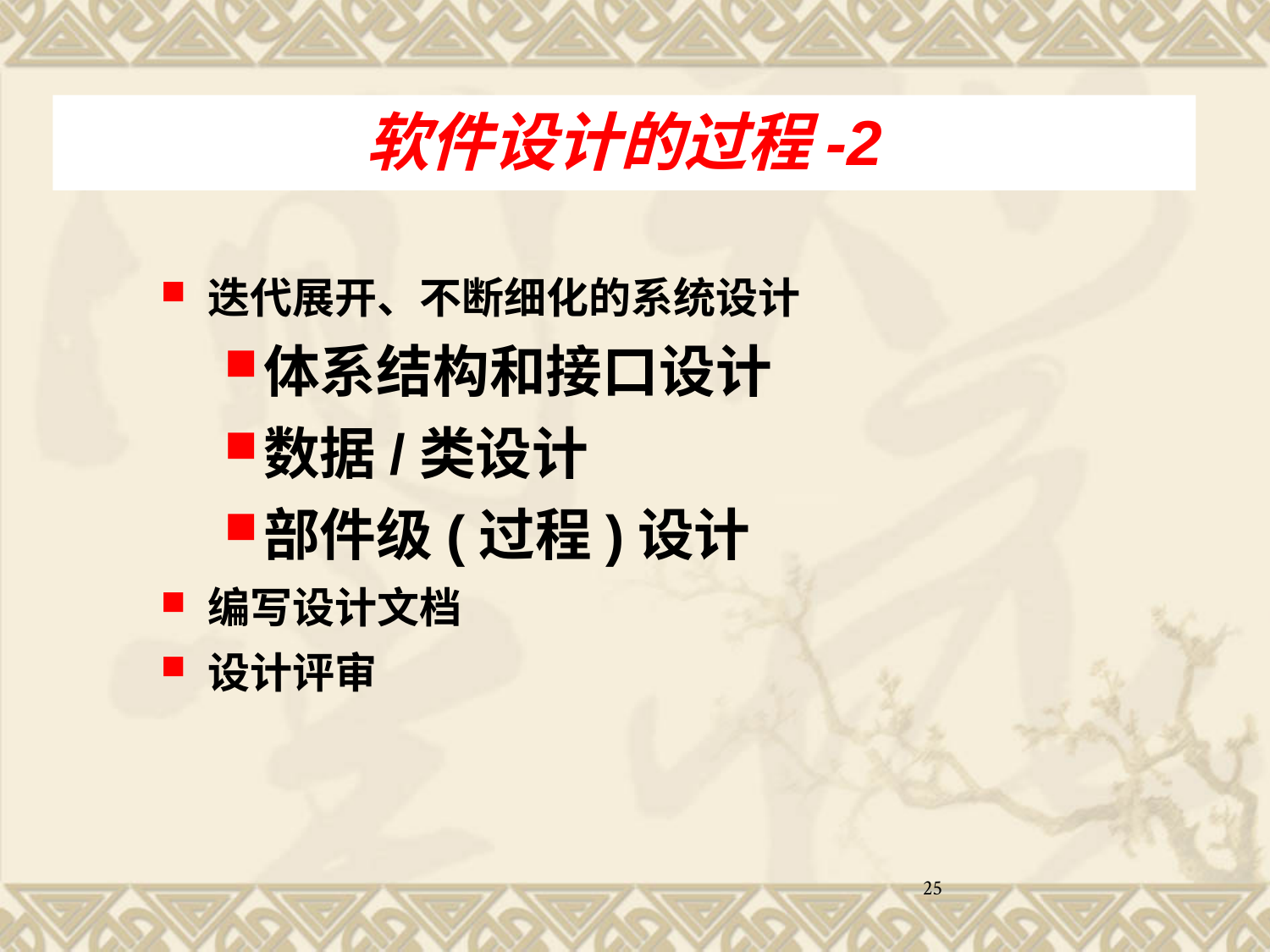

软件设计的过程-2
迭代展开、不断细化的系统设计
体系结构和接口设计
数据/类设计
部件级(过程)设计
编写设计文档
设计评审
25